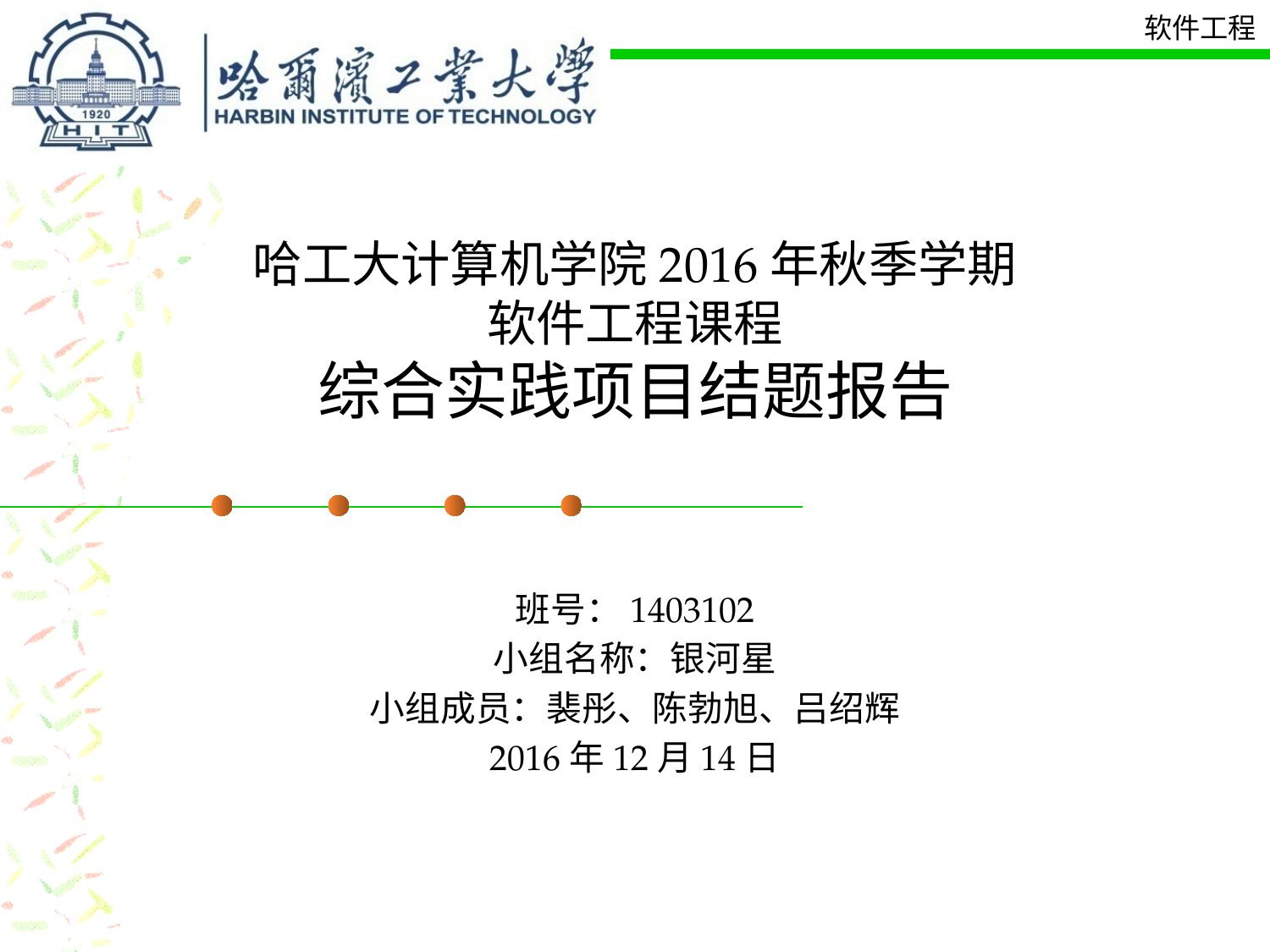

# 哈工大计算机学院2016年秋季学期 软件工程课程 综合实践项目结题报告
班号：1403102
小组名称：银河星
小组成员：裴彤、陈勃旭、吕绍辉
2016年12月14日